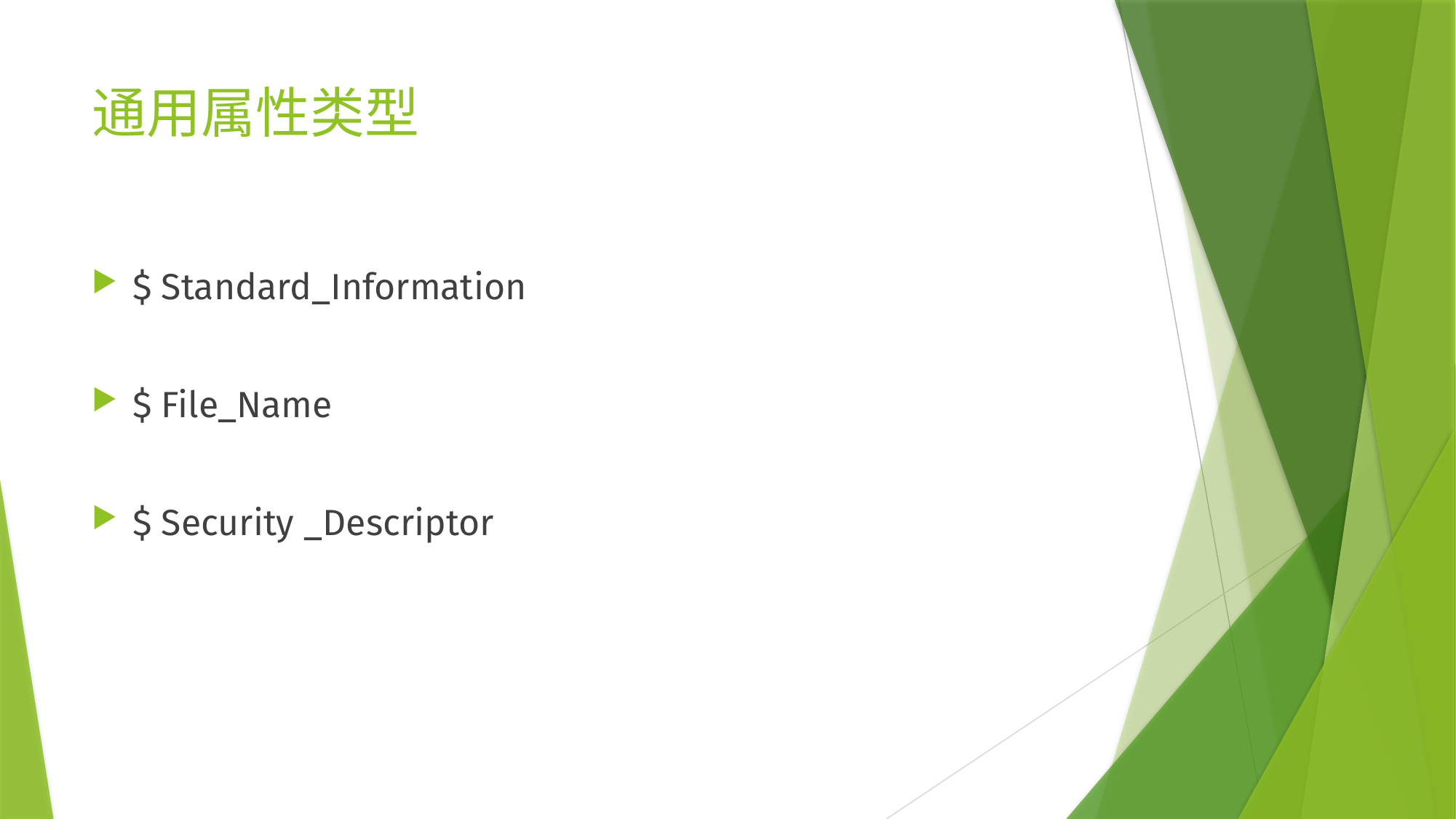

# 通用属性类型
$ Standard_Information

$ File_Name

$ Security _Descriptor